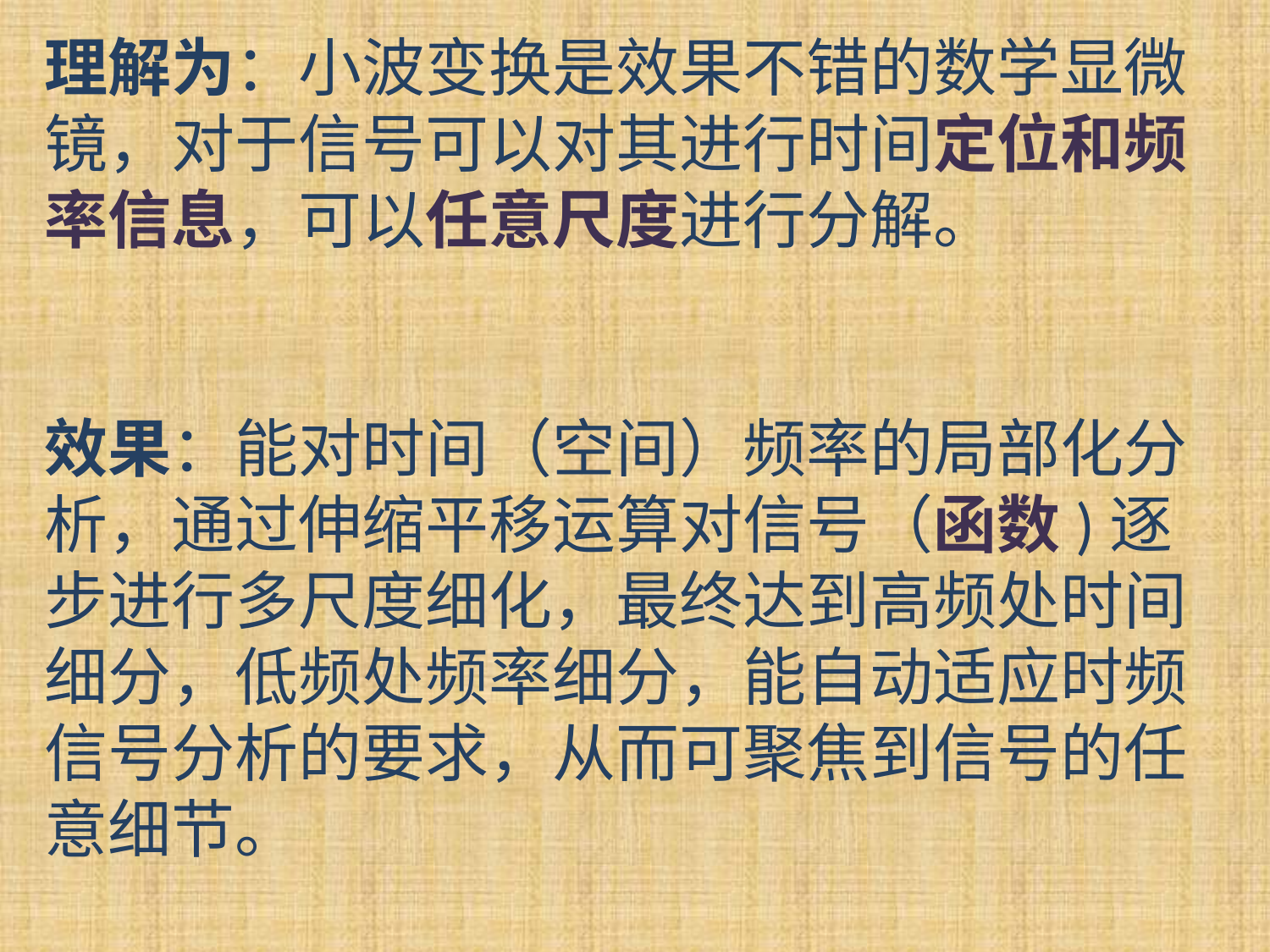

理解为：小波变换是效果不错的数学显微镜，对于信号可以对其进行时间定位和频率信息，可以任意尺度进行分解。

效果：能对时间（空间）频率的局部化分析，通过伸缩平移运算对信号（函数)逐步进行多尺度细化，最终达到高频处时间细分，低频处频率细分，能自动适应时频信号分析的要求，从而可聚焦到信号的任意细节。